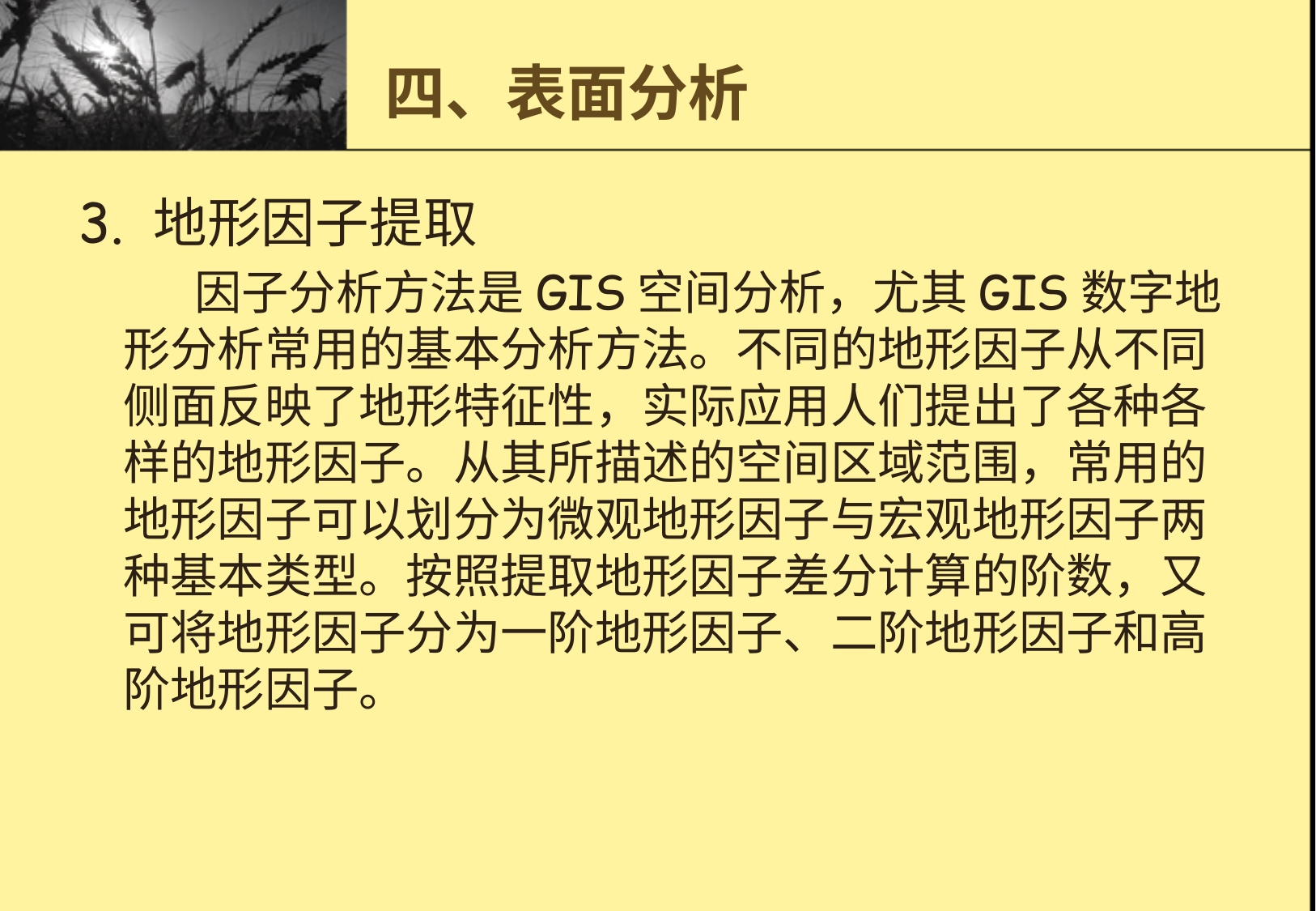

# 四、表面分析
3. 地形因子提取
          因子分析方法是GIS空间分析，尤其GIS数字地形分析常用的基本分析方法。不同的地形因子从不同侧面反映了地形特征性，实际应用人们提出了各种各样的地形因子。从其所描述的空间区域范围，常用的地形因子可以划分为微观地形因子与宏观地形因子两种基本类型。按照提取地形因子差分计算的阶数，又可将地形因子分为一阶地形因子、二阶地形因子和高阶地形因子。